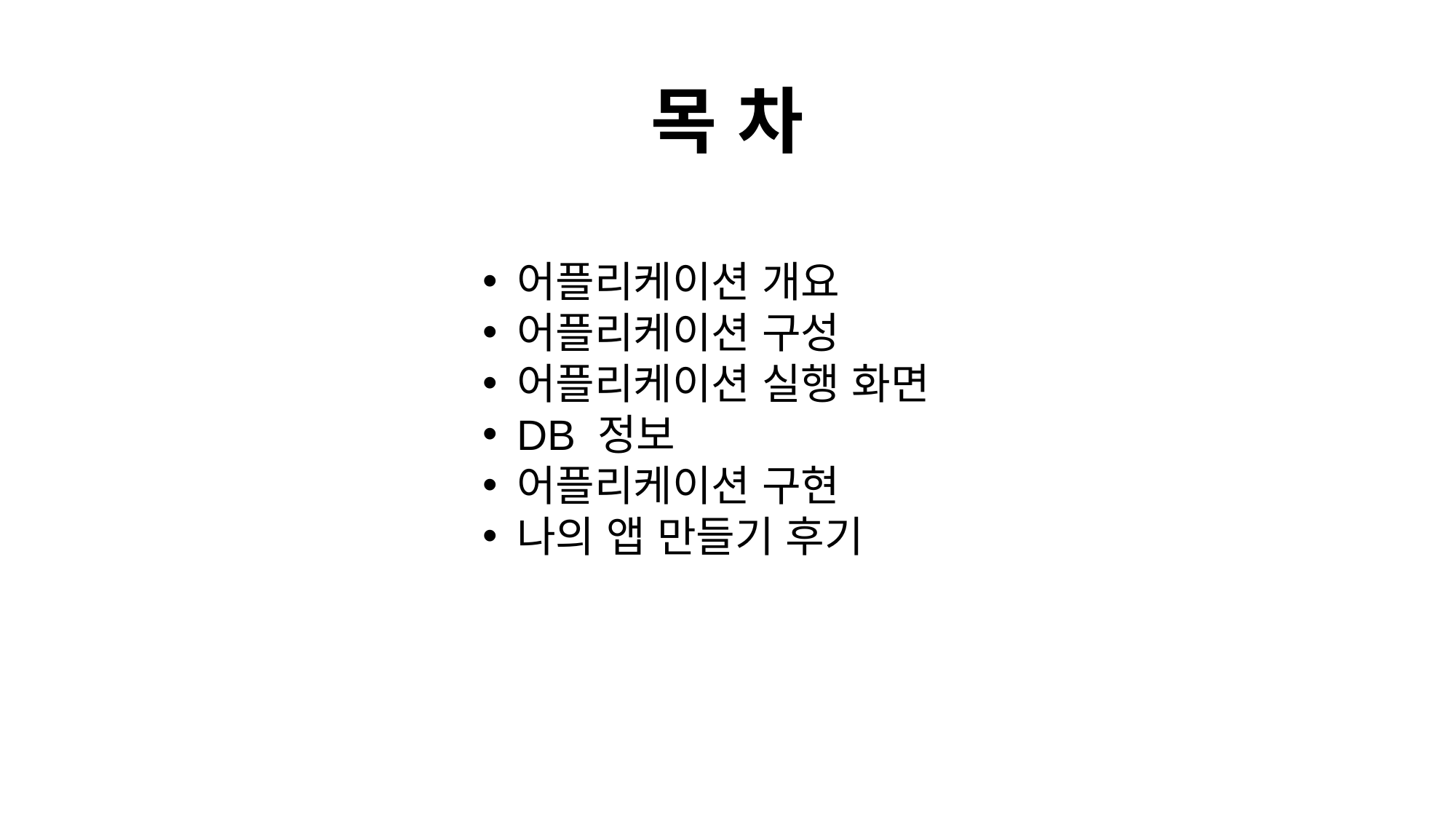

# 목 차
어플리케이션 개요
어플리케이션 구성
어플리케이션 실행 화면
DB 정보
어플리케이션 구현
나의 앱 만들기 후기